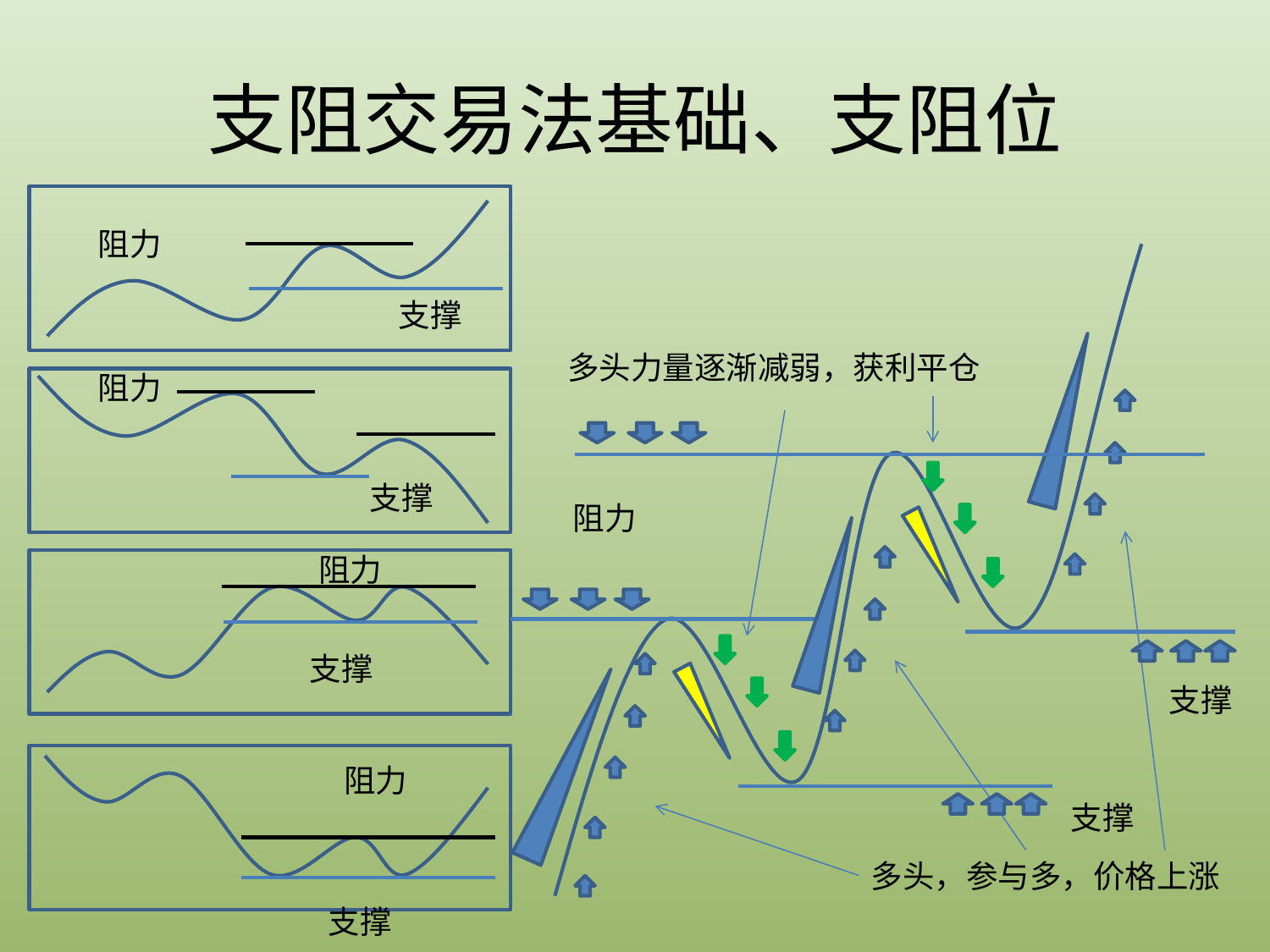

支阻交易法基础、支阻位

阻力

支撑

多头力量逐渐减弱，获利平仓
阻力

支撑
阻力

阻力

支撑

支撑

阻力

支撑

多头，参与多，价格上涨

支撑